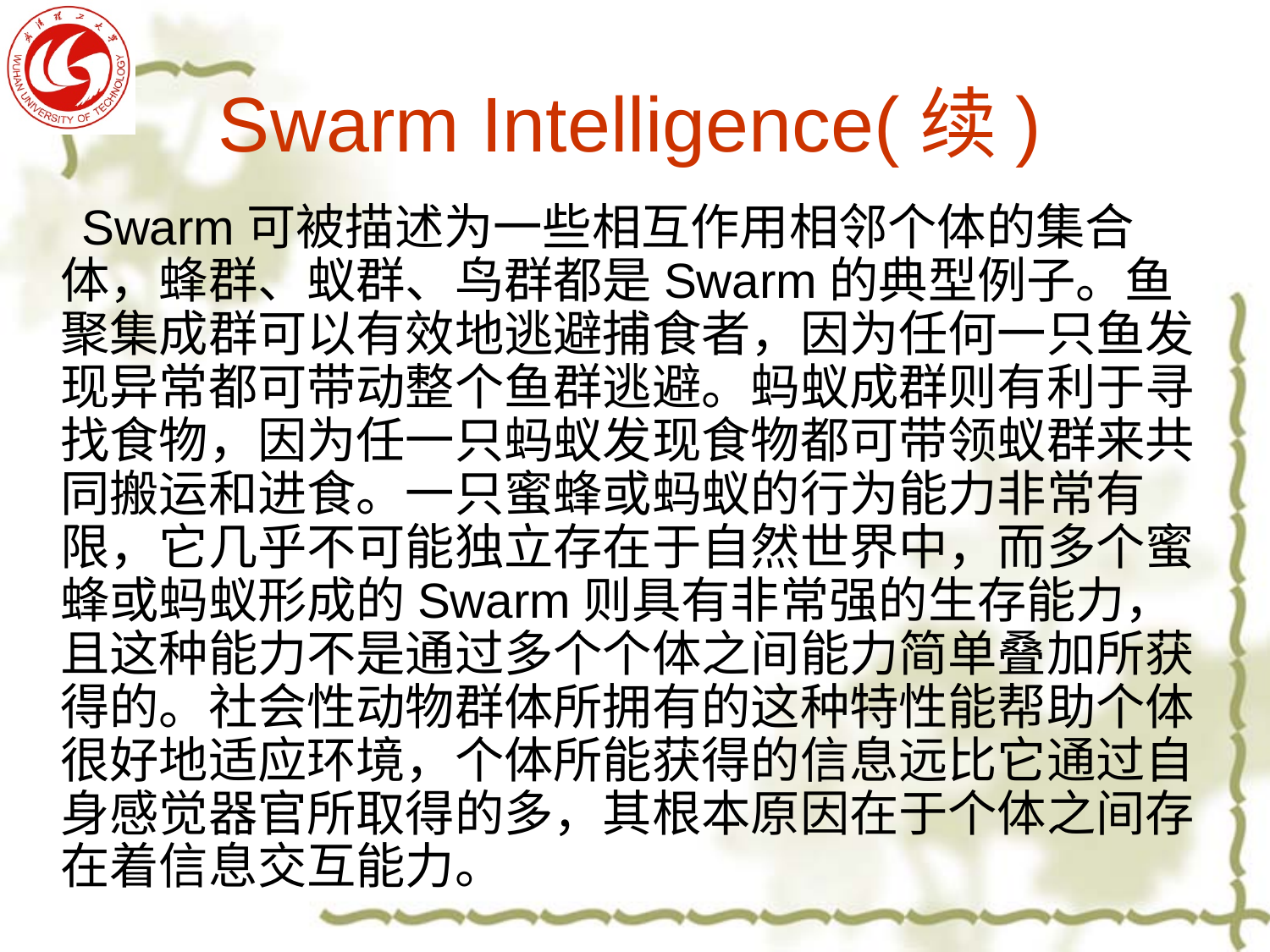

# Swarm Intelligence(续)
     Swarm可被描述为一些相互作用相邻个体的集合体，蜂群、蚁群、鸟群都是Swarm的典型例子。鱼聚集成群可以有效地逃避捕食者，因为任何一只鱼发现异常都可带动整个鱼群逃避。蚂蚁成群则有利于寻找食物，因为任一只蚂蚁发现食物都可带领蚁群来共同搬运和进食。一只蜜蜂或蚂蚁的行为能力非常有限，它几乎不可能独立存在于自然世界中，而多个蜜蜂或蚂蚁形成的Swarm则具有非常强的生存能力，且这种能力不是通过多个个体之间能力简单叠加所获得的。社会性动物群体所拥有的这种特性能帮助个体很好地适应环境，个体所能获得的信息远比它通过自身感觉器官所取得的多，其根本原因在于个体之间存在着信息交互能力。